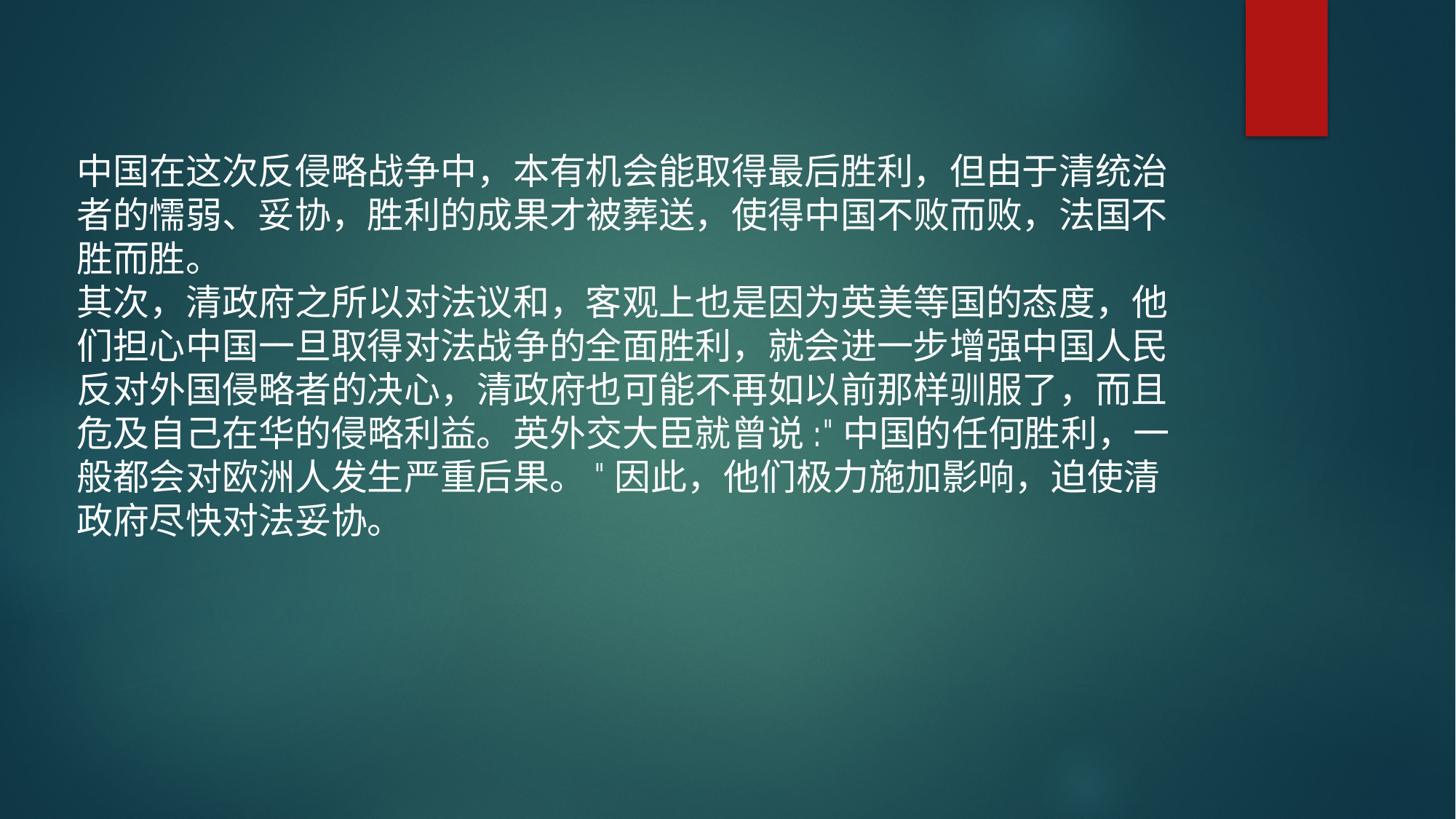

中国在这次反侵略战争中，本有机会能取得最后胜利，但由于清统治者的懦弱、妥协，胜利的成果才被葬送，使得中国不败而败，法国不胜而胜。
其次，清政府之所以对法议和，客观上也是因为英美等国的态度，他们担心中国一旦取得对法战争的全面胜利，就会进一步增强中国人民反对外国侵略者的决心，清政府也可能不再如以前那样驯服了，而且危及自己在华的侵略利益。英外交大臣就曾说:"中国的任何胜利，一般都会对欧洲人发生严重后果。"因此，他们极力施加影响，迫使清政府尽快对法妥协。